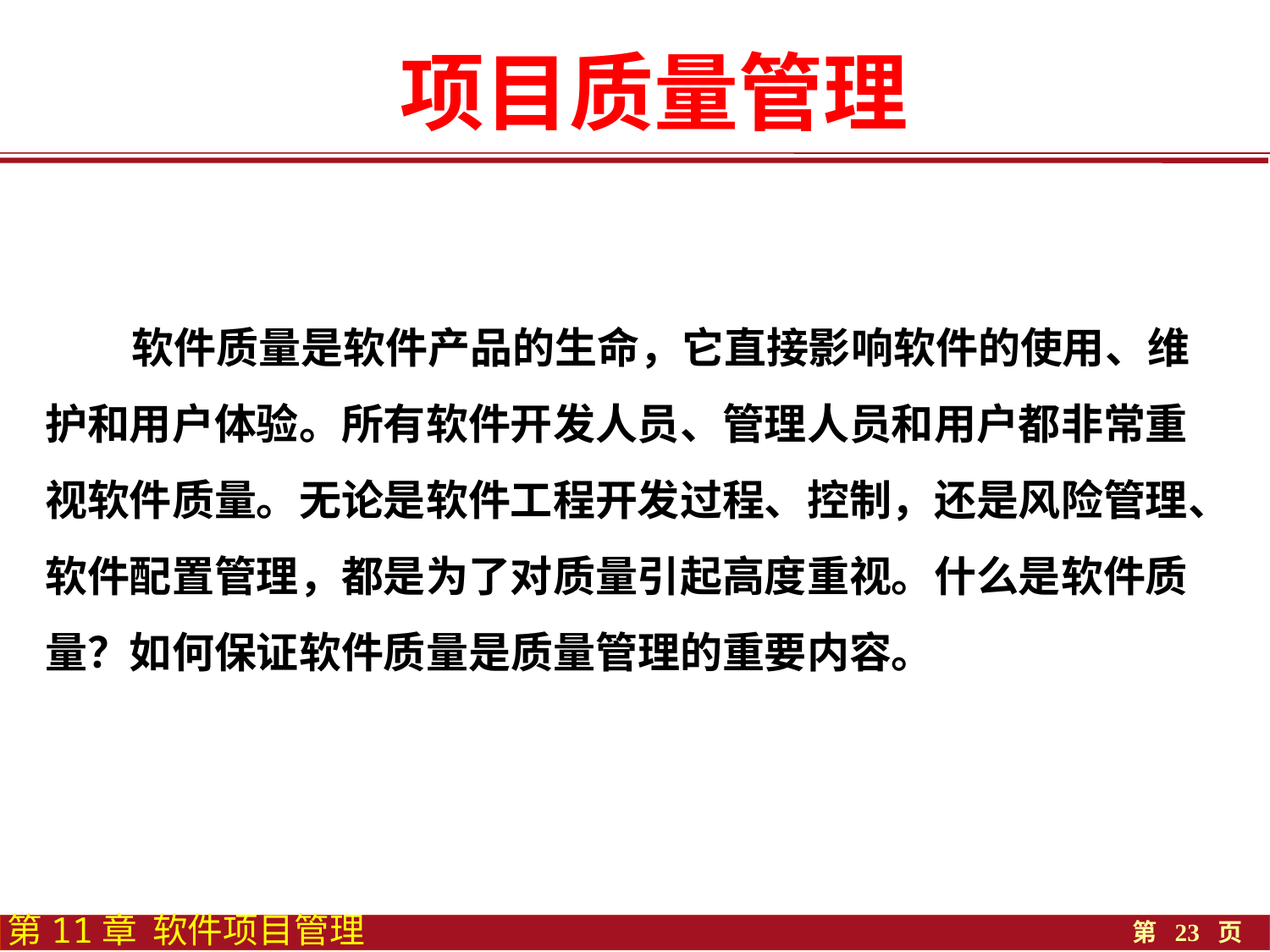

# 项目质量管理
        软件质量是软件产品的生命，它直接影响软件的使用、维护和用户体验。所有软件开发人员、管理人员和用户都非常重视软件质量。无论是软件工程开发过程、控制，还是风险管理、软件配置管理，都是为了对质量引起高度重视。什么是软件质量？如何保证软件质量是质量管理的重要内容。